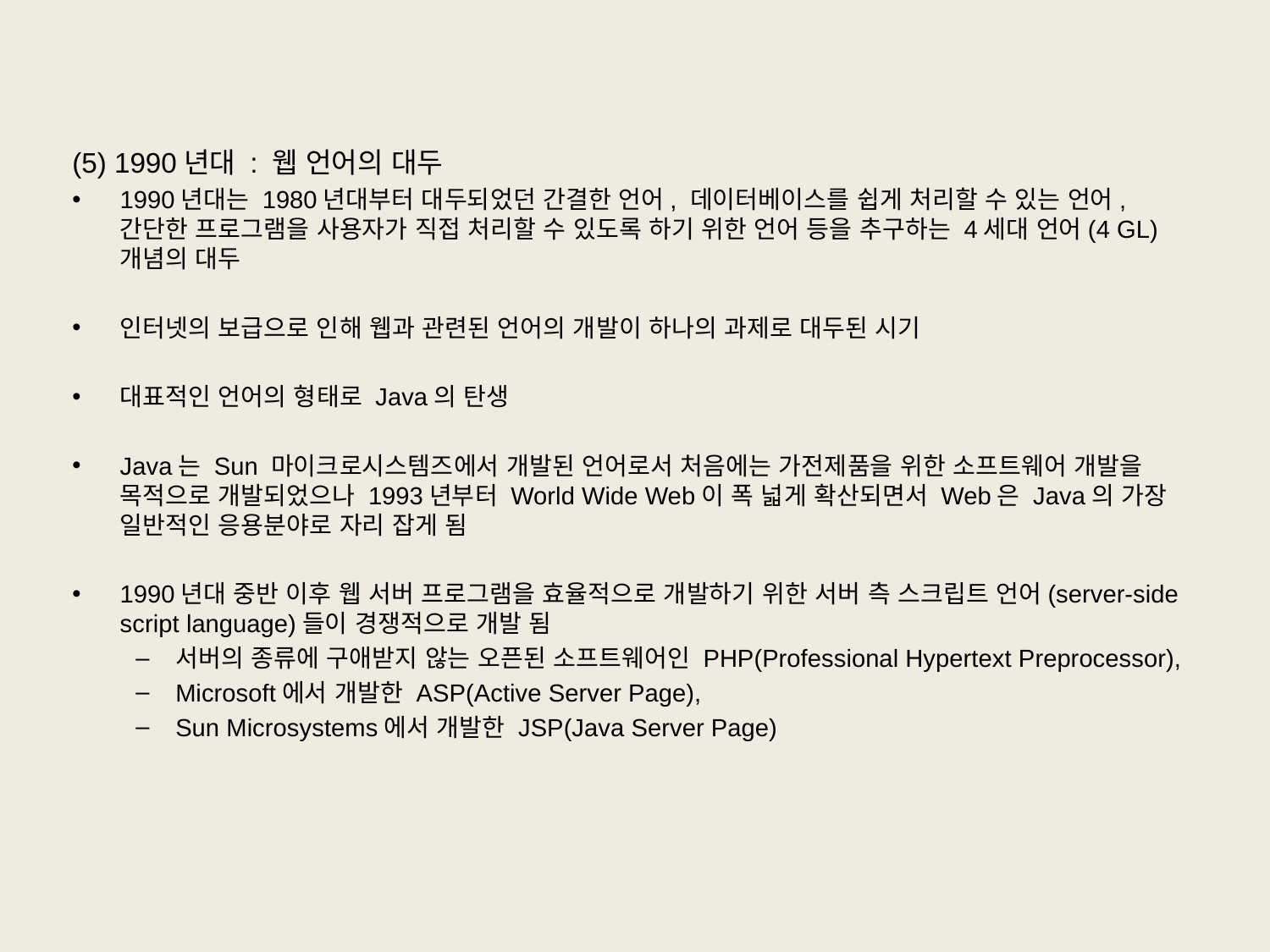

#
(5) 1990년대 : 웹 언어의 대두
1990년대는 1980년대부터 대두되었던 간결한 언어, 데이터베이스를 쉽게 처리할 수 있는 언어, 간단한 프로그램을 사용자가 직접 처리할 수 있도록 하기 위한 언어 등을 추구하는 4세대 언어(4 GL) 개념의 대두

인터넷의 보급으로 인해 웹과 관련된 언어의 개발이 하나의 과제로 대두된 시기

대표적인 언어의 형태로 Java의 탄생

Java는 Sun 마이크로시스템즈에서 개발된 언어로서 처음에는 가전제품을 위한 소프트웨어 개발을 목적으로 개발되었으나 1993년부터 World Wide Web이 폭 넓게 확산되면서 Web은 Java의 가장 일반적인 응용분야로 자리 잡게 됨

1990년대 중반 이후 웹 서버 프로그램을 효율적으로 개발하기 위한 서버 측 스크립트 언어(server-side script language)들이 경쟁적으로 개발 됨
서버의 종류에 구애받지 않는 오픈된 소프트웨어인 PHP(Professional Hypertext Preprocessor),
Microsoft에서 개발한 ASP(Active Server Page),
Sun Microsystems에서 개발한 JSP(Java Server Page)